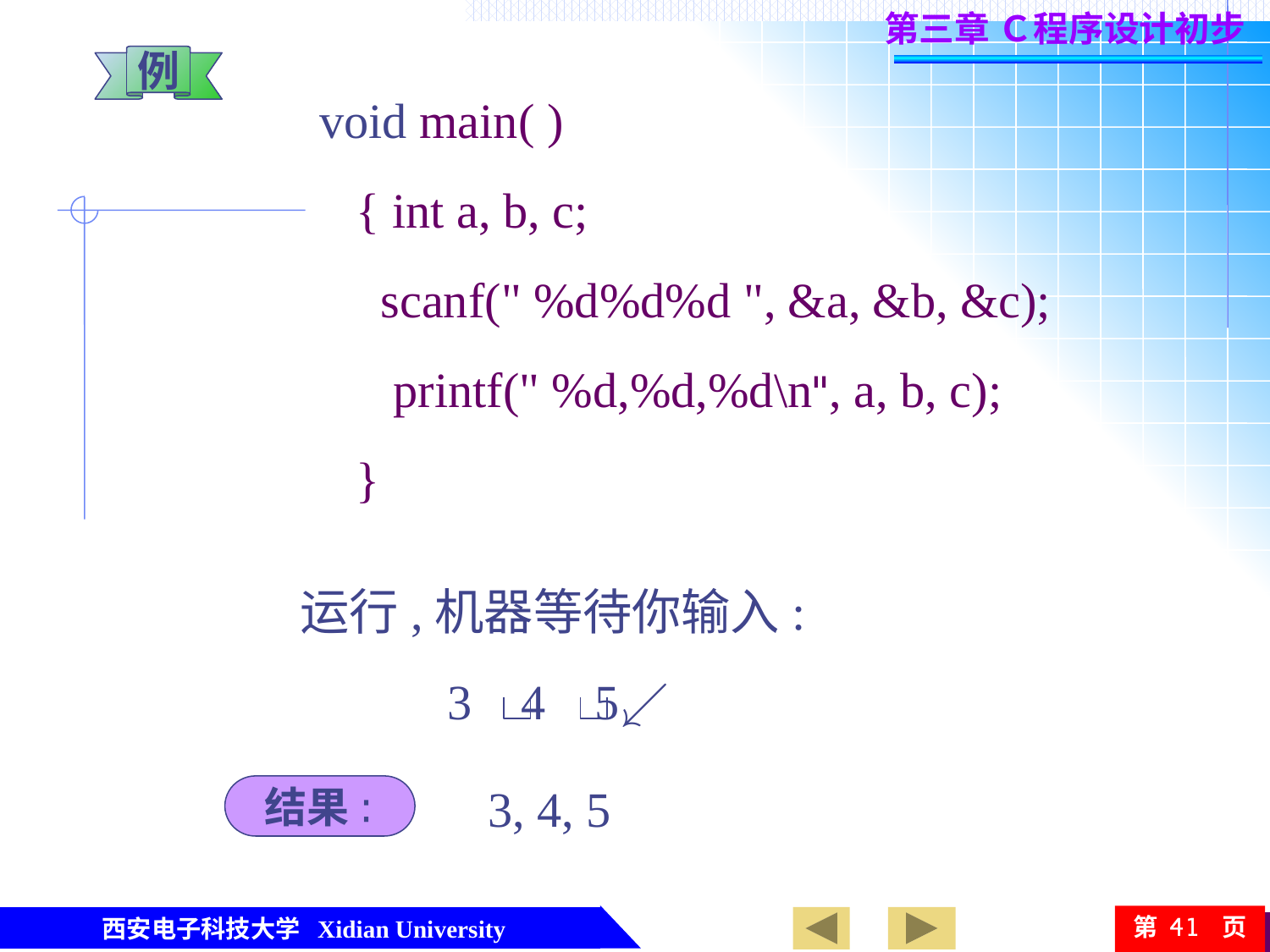

第三章 Ｃ程序设计初步

例
　void main( )
        { int a, b, c;
          scanf(" %d%d%d ", &a, &b, &c);
           printf(" %d,%d,%d\n", a, b, c);
        }
运行,机器等待你输入:
            3    4    5↙

3, 4, 5
结果: